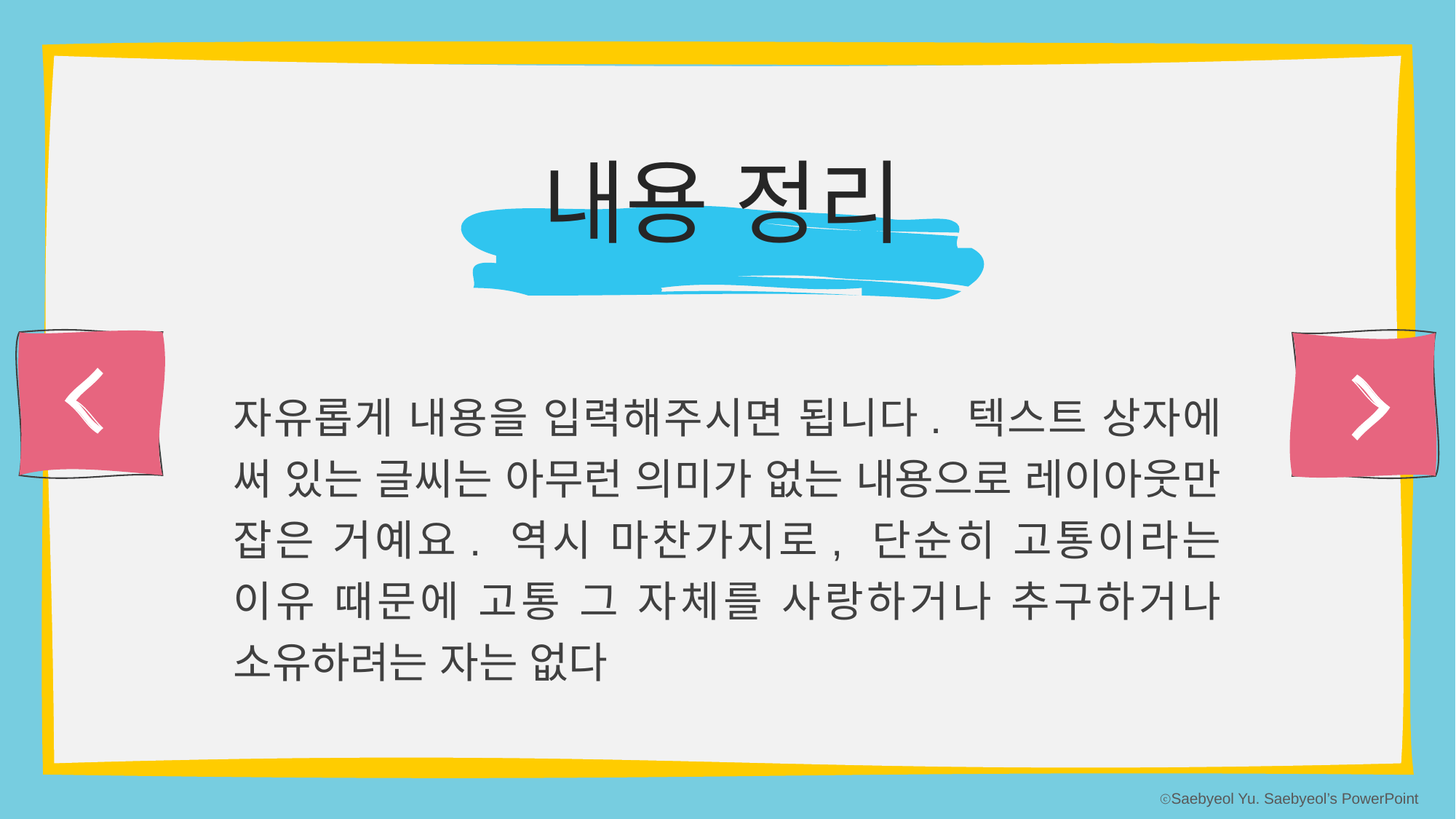

내용 정리

자유롭게 내용을 입력해주시면 됩니다. 텍스트 상자에 써 있는 글씨는 아무런 의미가 없는 내용으로 레이아웃만 잡은 거예요. 역시 마찬가지로, 단순히 고통이라는 이유 때문에 고통 그 자체를 사랑하거나 추구하거나 소유하려는 자는 없다